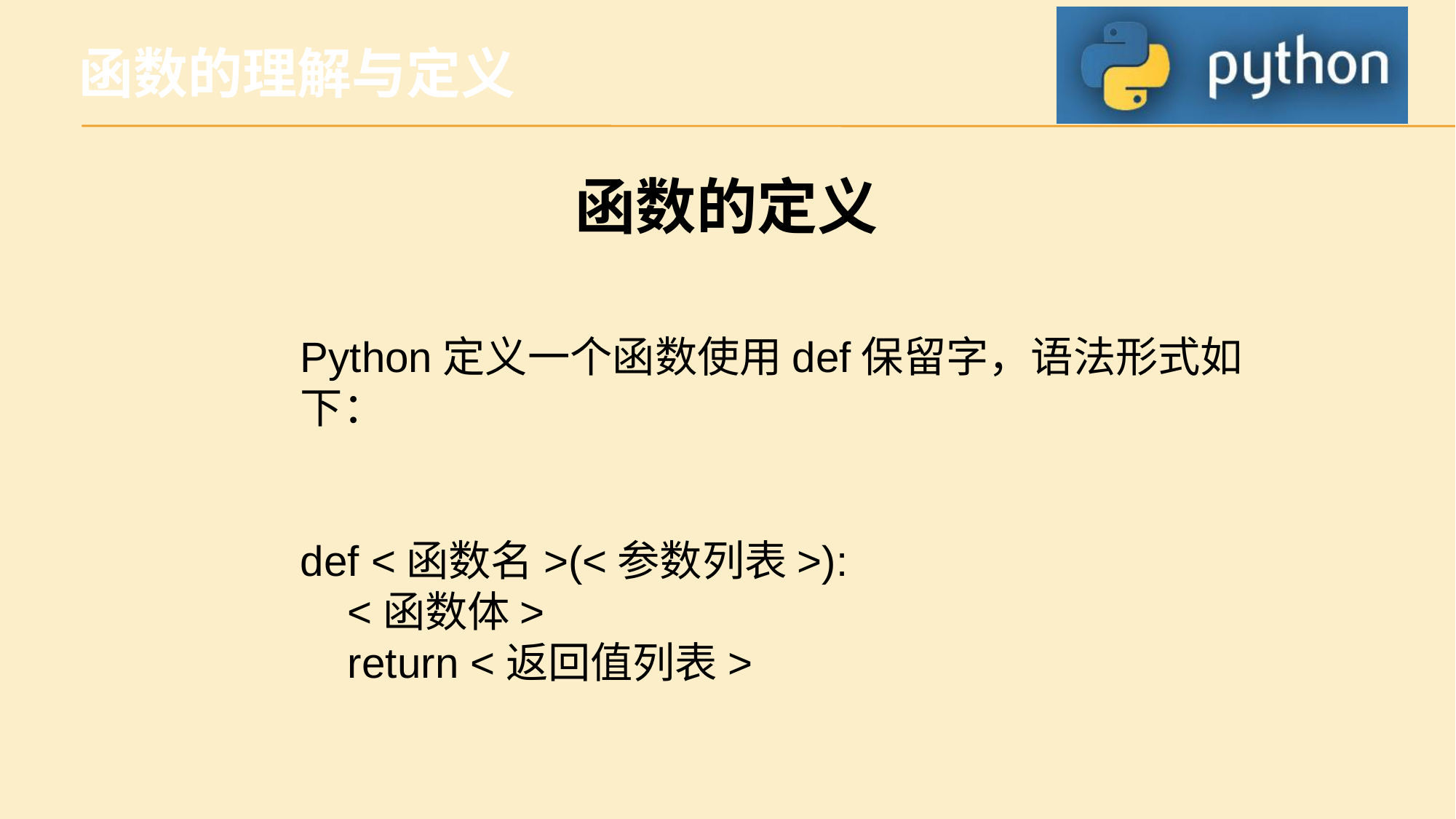

函数的理解与定义
函数的定义
Python定义一个函数使用def保留字，语法形式如下：

def <函数名>(<参数列表>):
    <函数体>
    return <返回值列表>